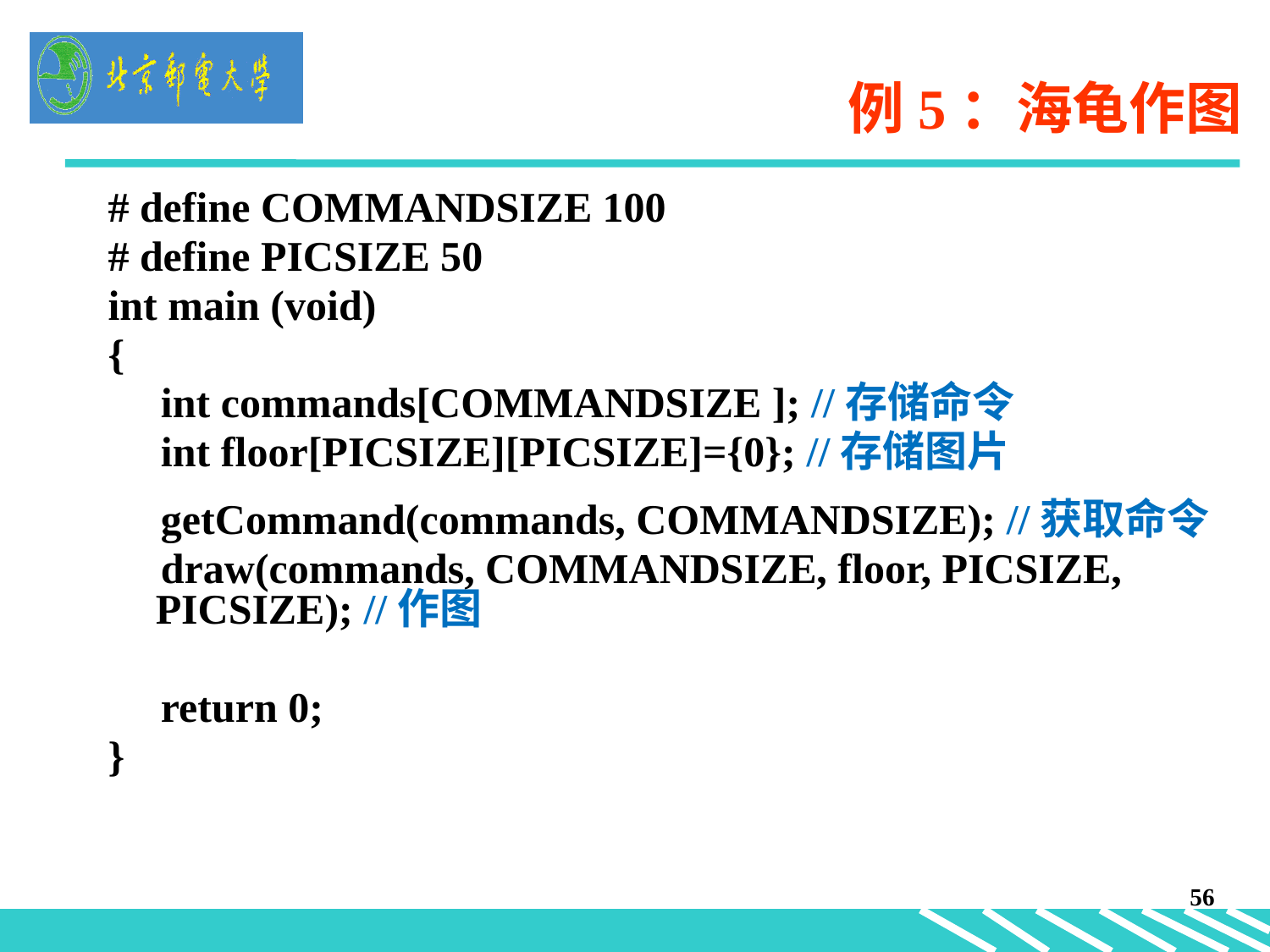

# 例5：海龟作图
# define COMMANDSIZE 100
# define PICSIZE 50
int main (void)
{
     int commands[COMMANDSIZE ]; //存储命令
     int floor[PICSIZE][PICSIZE]={0}; //存储图片

     getCommand(commands, COMMANDSIZE); //获取命令
     draw(commands, COMMANDSIZE, floor, PICSIZE, PICSIZE); //作图

     return 0;
}

56